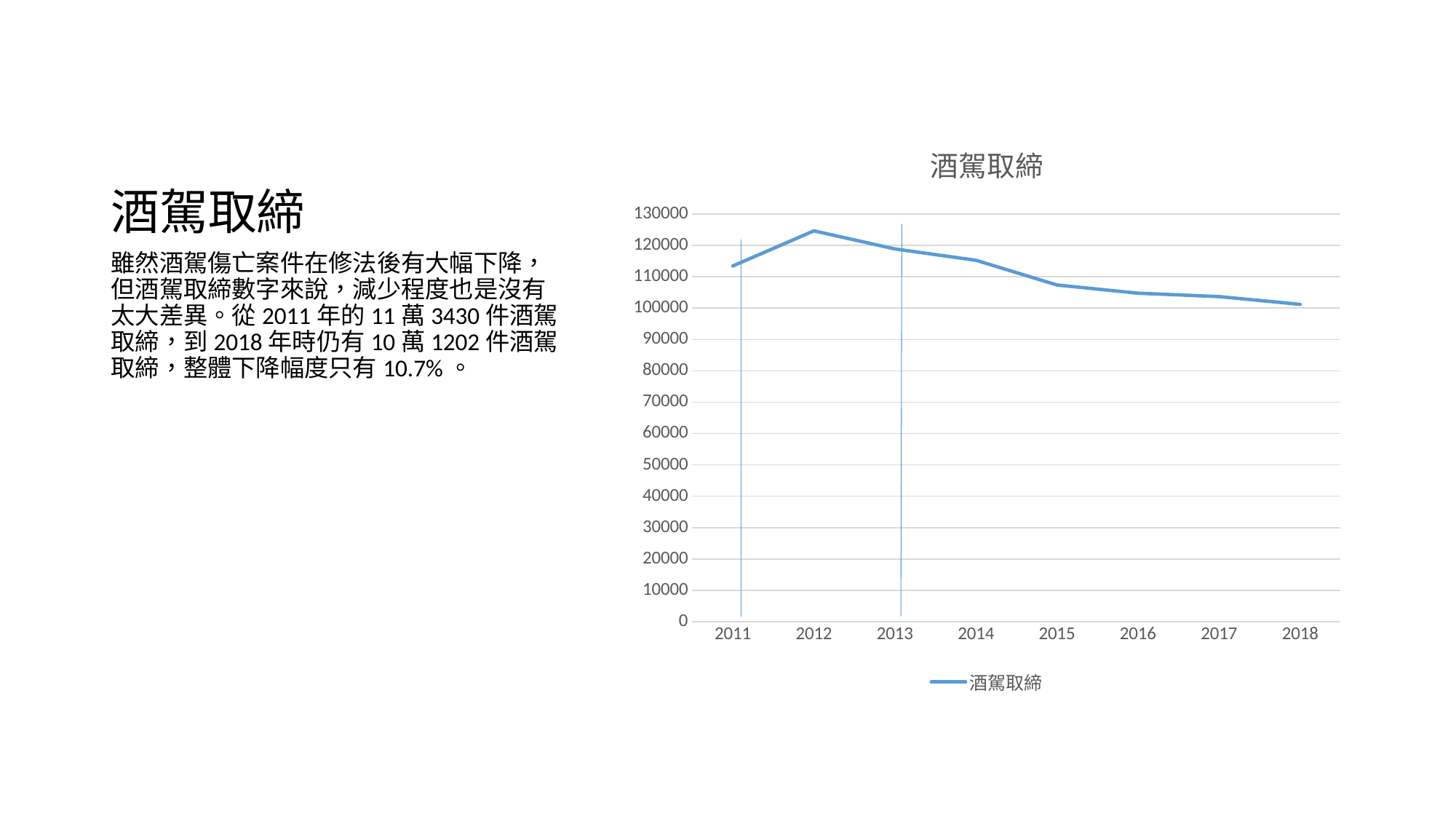

# 酒駕取締

### Chart:

| Category | 酒駕取締 |
|---|---|
| 2011 | 113430.0 |
| 2012 | 124620.0 |
| 2013 | 118864.0 |
| 2014 | 115253.0 |
| 2015 | 107372.0 |
| 2016 | 104756.0 |
| 2017 | 103670.0 |
| 2018 | 101202.0 |
雖然酒駕傷亡案件在修法後有大幅下降，但酒駕取締數字來說，減少程度也是沒有太大差異。從2011年的11萬3430件酒駕取締，到2018年時仍有10萬1202件酒駕取締，整體下降幅度只有10.7%。